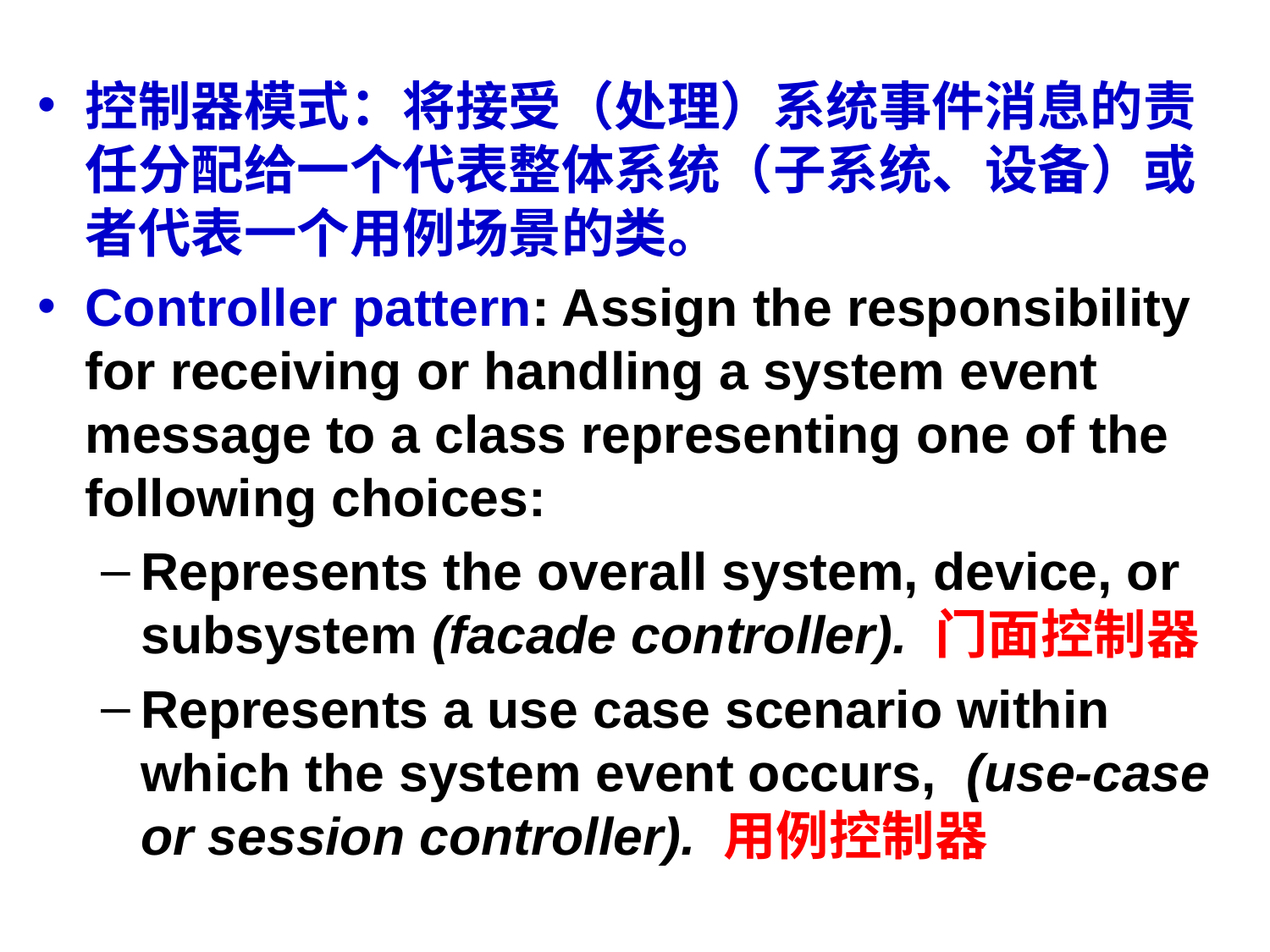

控制器模式：将接受（处理）系统事件消息的责任分配给一个代表整体系统（子系统、设备）或者代表一个用例场景的类。
Controller pattern: Assign the responsibility for receiving or handling a system event message to a class representing one of the following choices:
Represents the overall system, device, or subsystem (facade controller). 门面控制器
Represents a use case scenario within which the system event occurs,  (use-case or session controller). 用例控制器